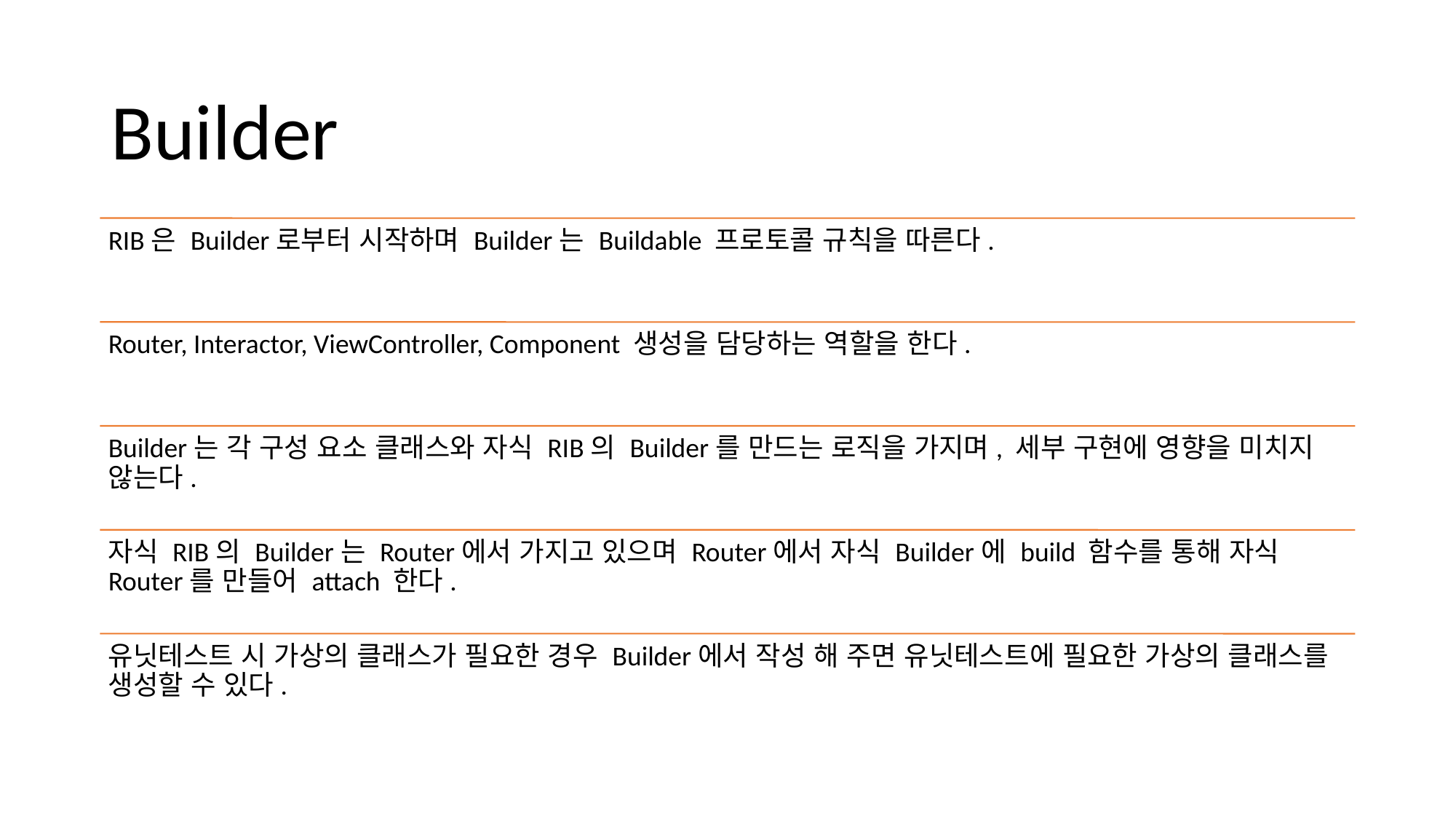

Builder
RIB은 Builder로부터 시작하며 Builder는 Buildable 프로토콜 규칙을 따른다.
Router, Interactor, ViewController, Component 생성을 담당하는 역할을 한다.
Builder는 각 구성 요소 클래스와 자식 RIB의 Builder를 만드는 로직을 가지며, 세부 구현에 영향을 미치지 않는다.
자식 RIB의 Builder는 Router에서 가지고 있으며 Router에서 자식 Builder에 build 함수를 통해 자식 Router를 만들어 attach 한다.
유닛테스트 시 가상의 클래스가 필요한 경우 Builder에서 작성 해 주면 유닛테스트에 필요한 가상의 클래스를 생성할 수 있다.